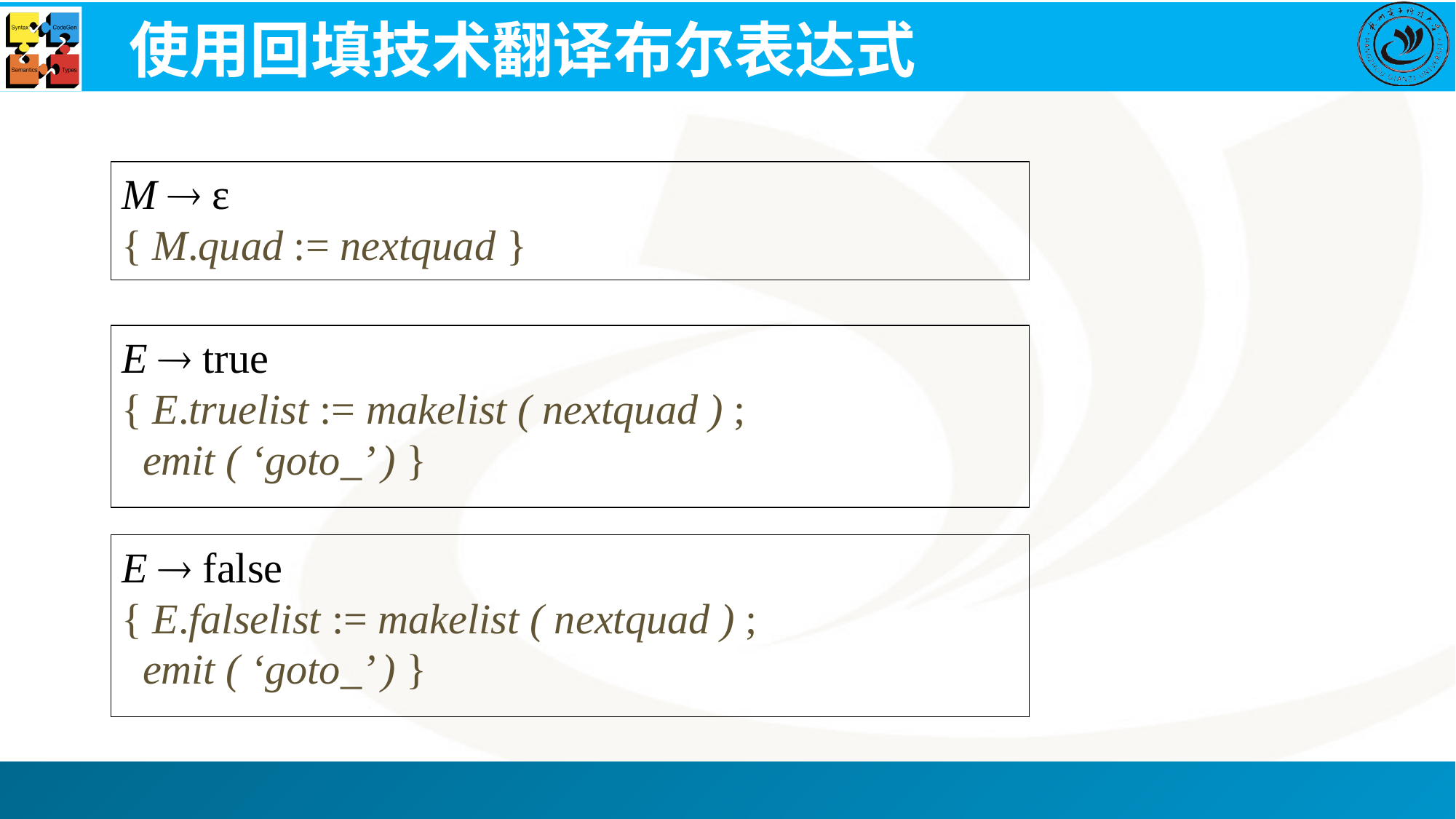

# 使用回填技术翻译布尔表达式
M → ε
{ M.quad := nextquad }
E → true
{ E.truelist := makelist ( nextquad ) ;
  emit ( ‘goto_’ ) }
E → false
{ E.falselist := makelist ( nextquad ) ;
  emit ( ‘goto_’ ) }
91